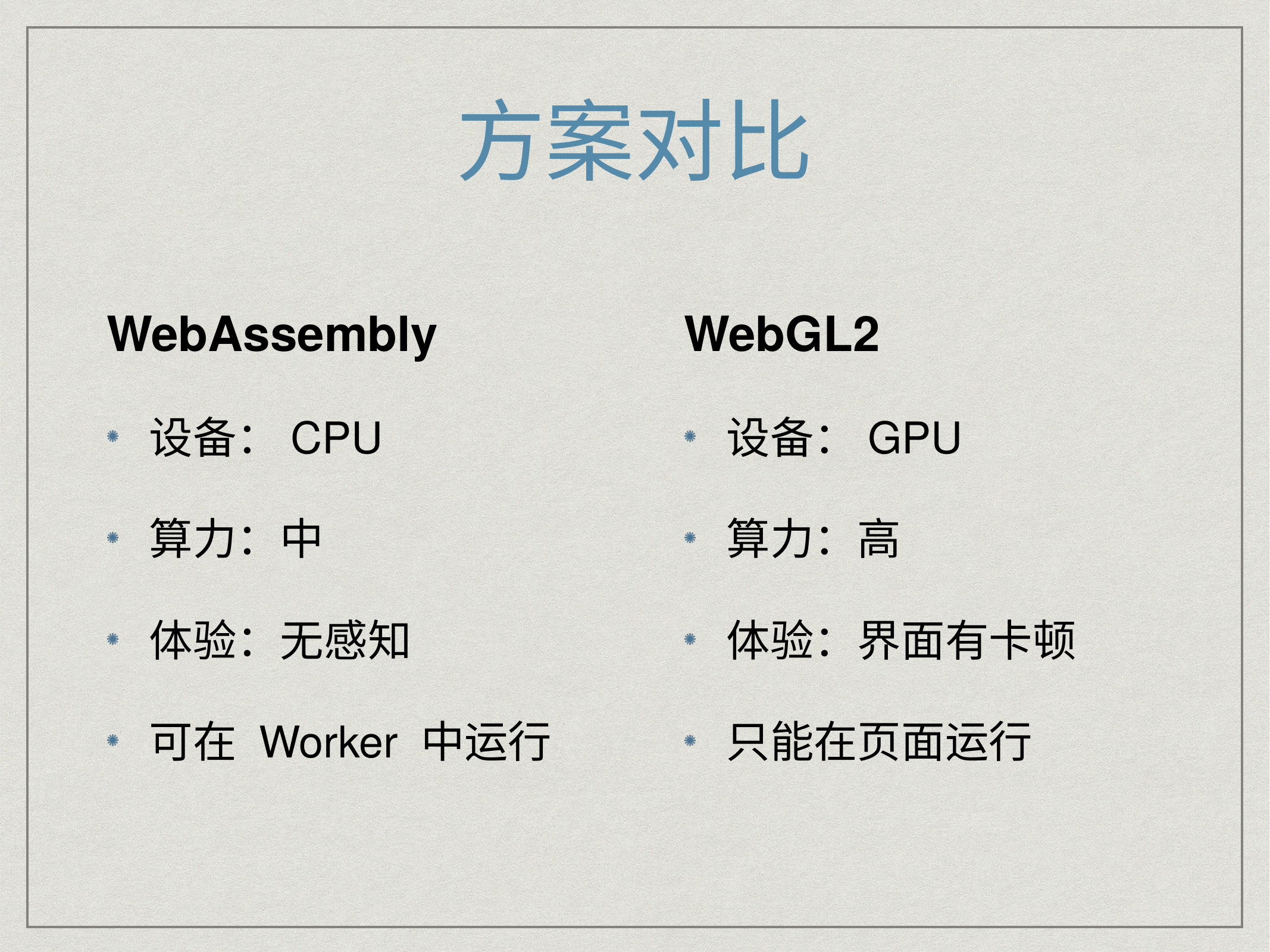

# 方案对比
WebAssembly
设备：CPU
算力：中
体验：无感知
可在 Worker 中运行
WebGL2
设备：GPU
算力：高
体验：界面有卡顿
只能在页面运行